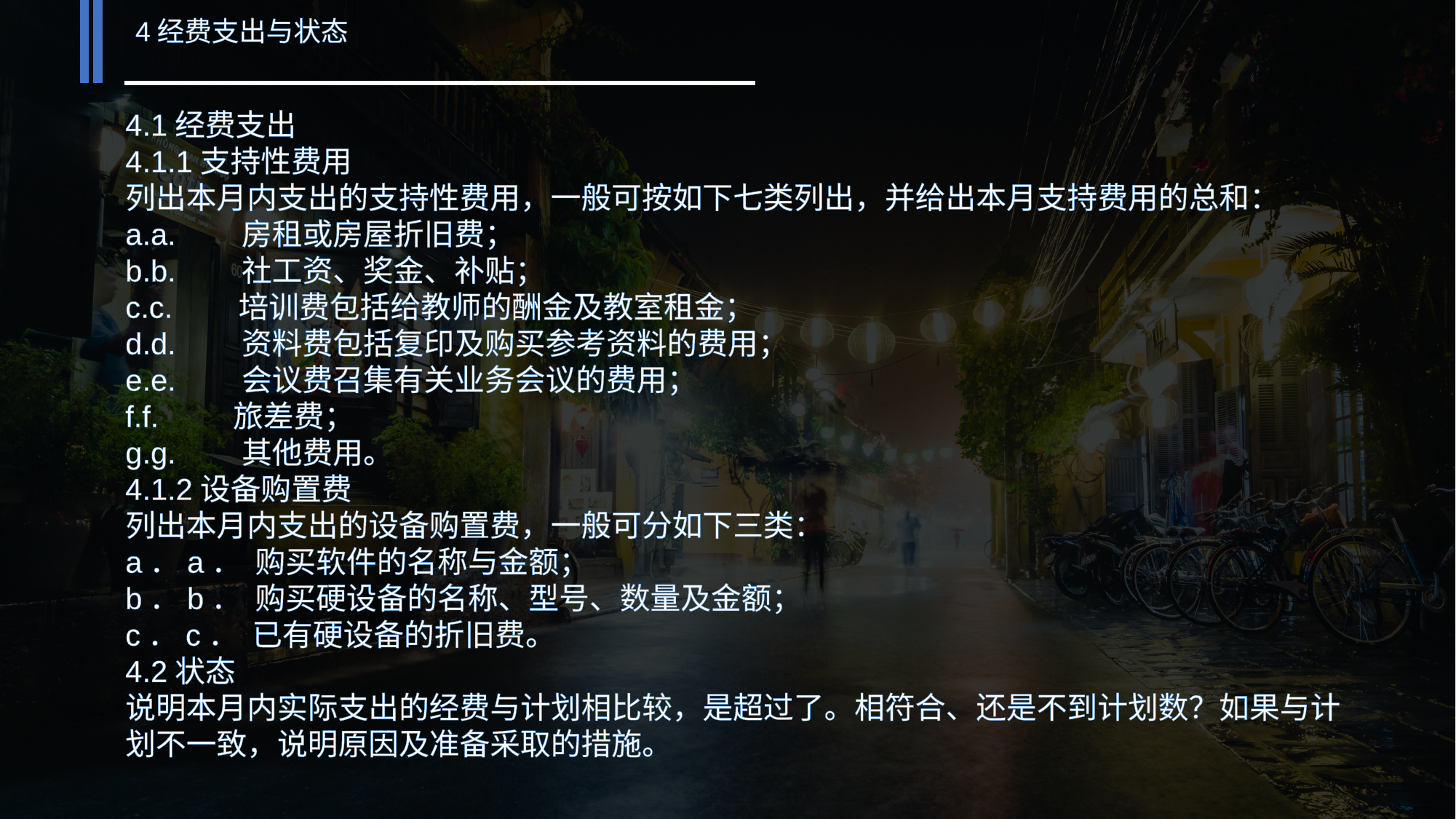

4经费支出与状态
4.1经费支出
4.1.1支持性费用
列出本月内支出的支持性费用，一般可按如下七类列出，并给出本月支持费用的总和：
a.a.       房租或房屋折旧费；
b.b.       社工资、奖金、补贴；
c.c.       培训费包括给教师的酬金及教室租金；
d.d.       资料费包括复印及购买参考资料的费用；
e.e.       会议费召集有关业务会议的费用；
f.f.        旅差费；
g.g.       其他费用。
4.1.2设备购置费
列出本月内支出的设备购置费，一般可分如下三类：
a．a．  购买软件的名称与金额；
b．b．  购买硬设备的名称、型号、数量及金额；
c．c．  已有硬设备的折旧费。
4.2状态
说明本月内实际支出的经费与计划相比较，是超过了。相符合、还是不到计划数？如果与计划不一致，说明原因及准备采取的措施。